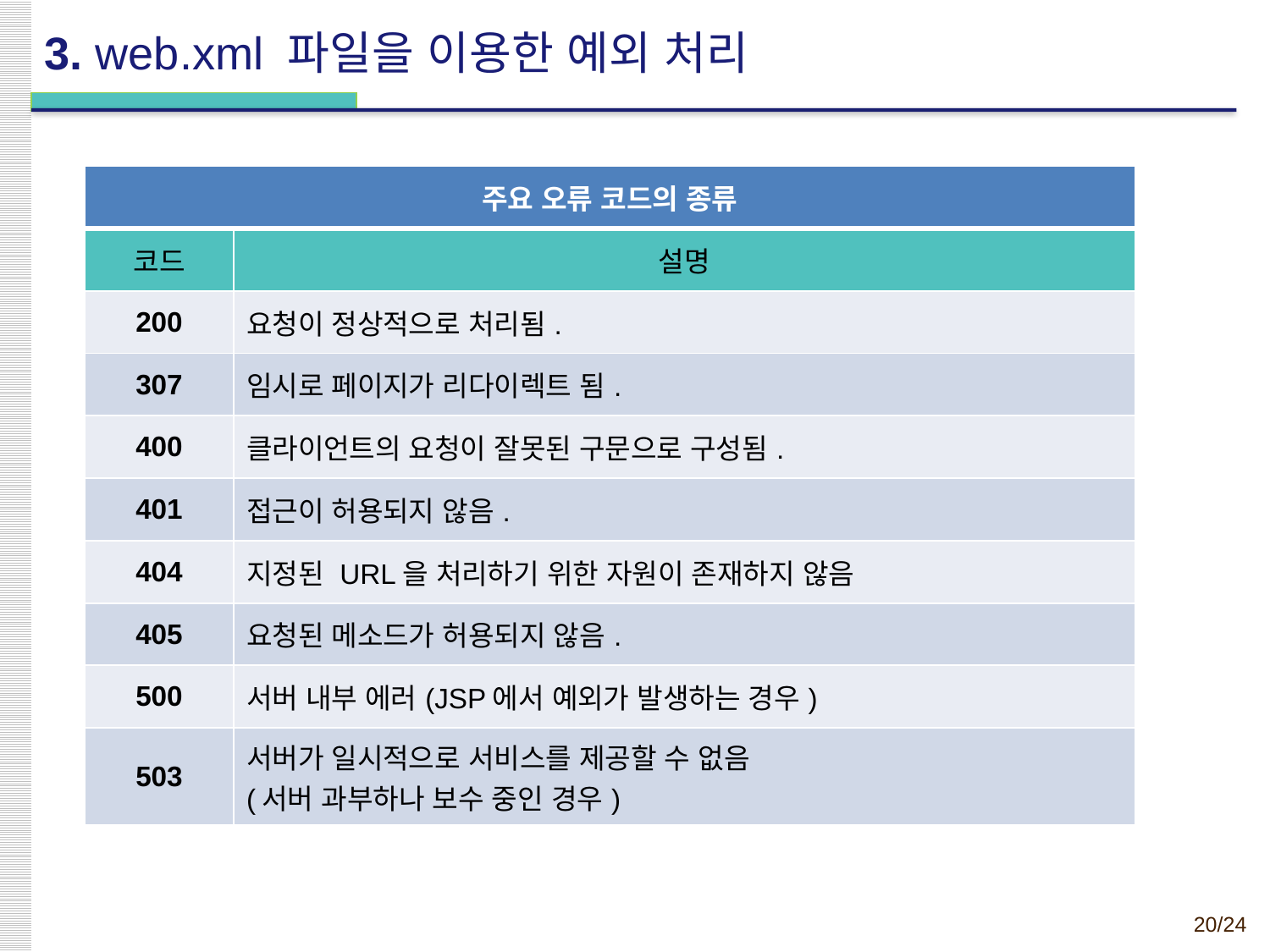

# 3. web.xml 파일을 이용한 예외 처리
| 주요 오류 코드의 종류 |  |
| --- | --- |
| 코드 | 설명 |
| 200 | 요청이 정상적으로 처리됨. |
| 307 | 임시로 페이지가 리다이렉트 됨. |
| 400 | 클라이언트의 요청이 잘못된 구문으로 구성됨. |
| 401 | 접근이 허용되지 않음. |
| 404 | 지정된 URL을 처리하기 위한 자원이 존재하지 않음 |
| 405 | 요청된 메소드가 허용되지 않음. |
| 500 | 서버 내부 에러(JSP에서 예외가 발생하는 경우) |
| 503 | 서버가 일시적으로 서비스를 제공할 수 없음 (서버 과부하나 보수 중인 경우) |